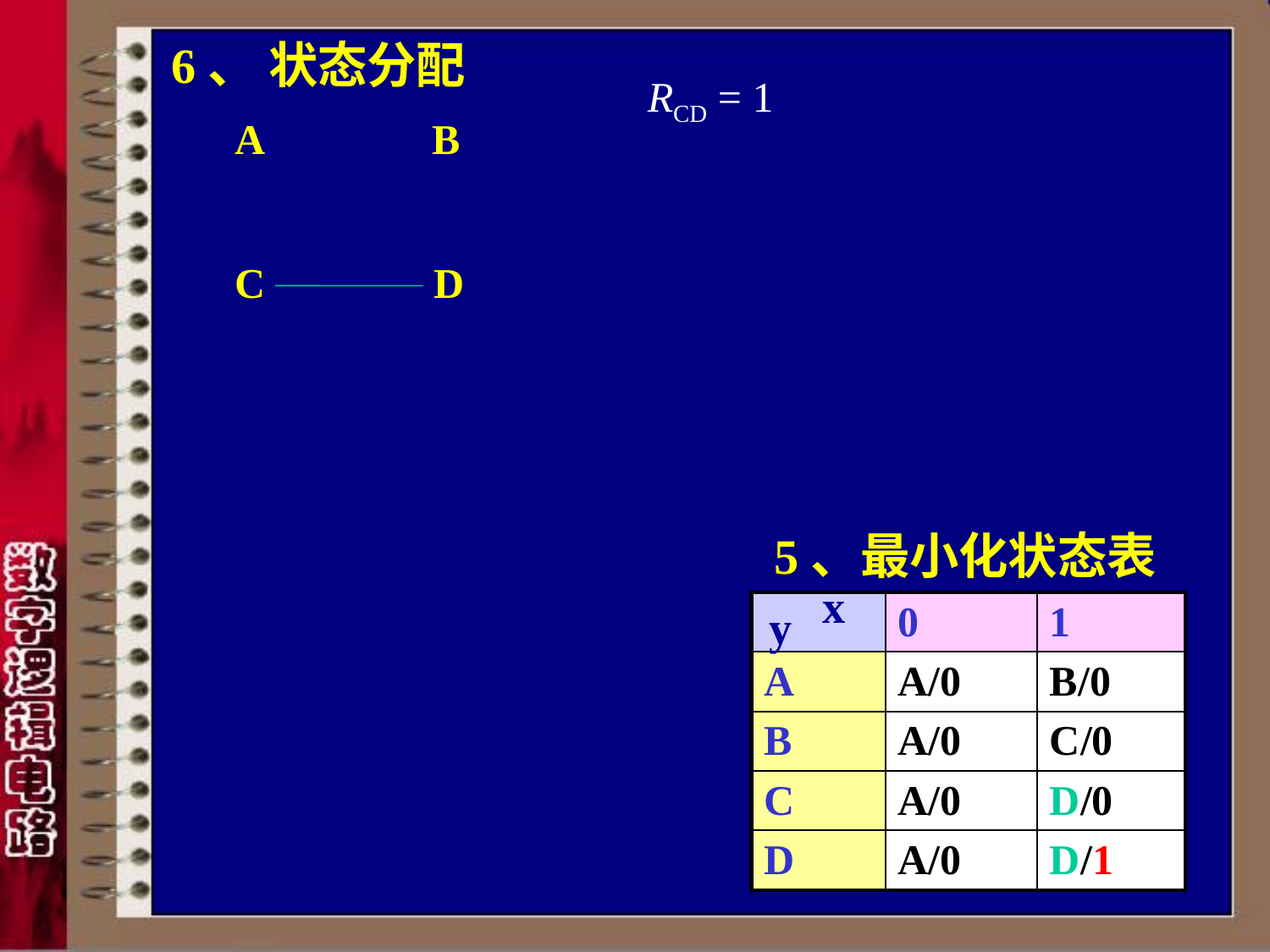

# 6、 状态分配
RCD = 1
A                B

C                D

5、最小化状态表
x
y
|  | 0 | 1 |
| --- | --- | --- |
| A | A/0 | B/0 |
| B | A/0 | C/0 |
| C | A/0 | D/0 |
| D | A/0 | D/1 |